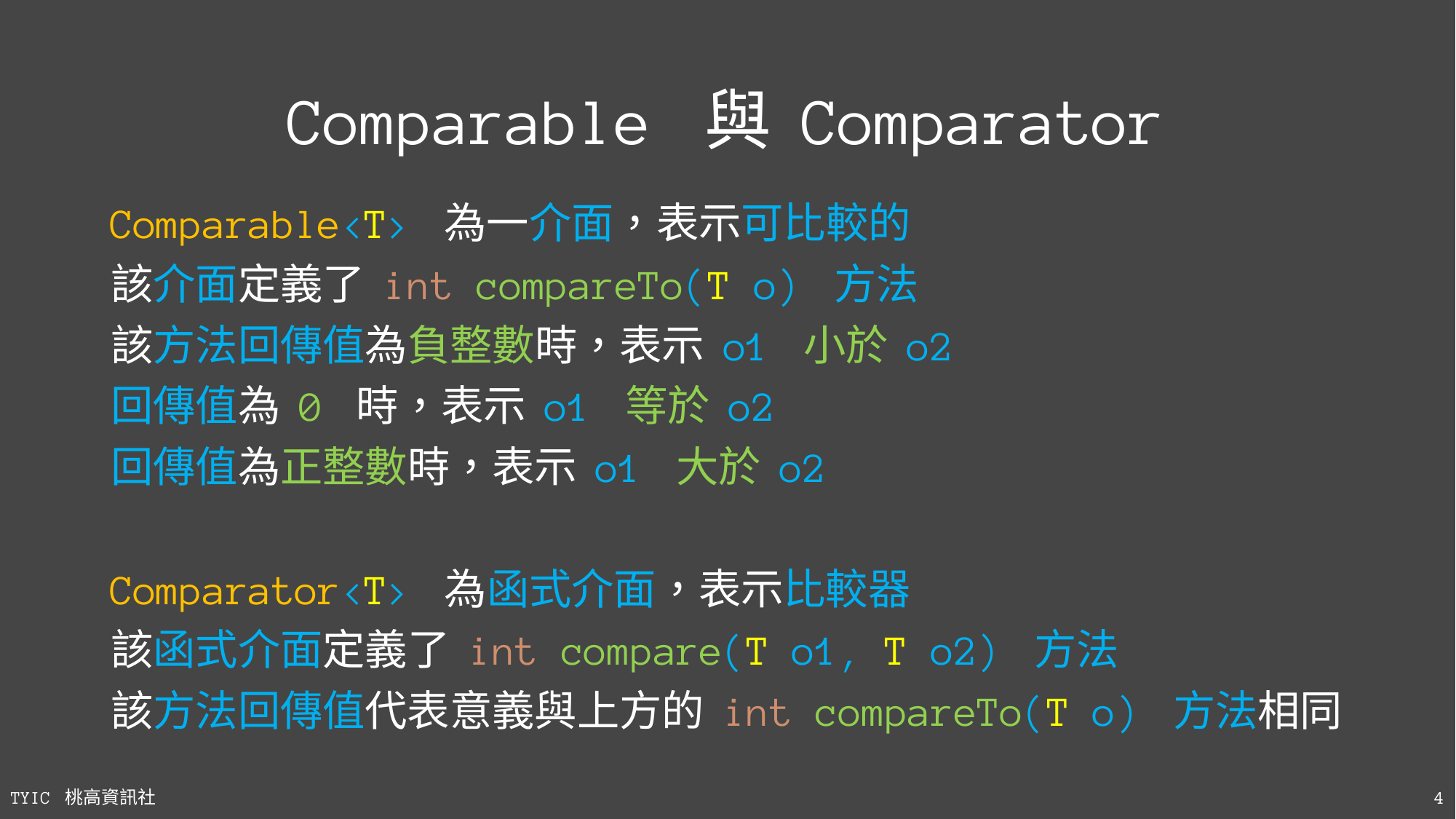

# Comparable 與 Comparator
Comparable<T> 為一介面，表示可比較的
該介面定義了 int compareTo(T o) 方法
該方法回傳值為負整數時，表示 o1 小於 o2
回傳值為 0 時，表示 o1 等於 o2
回傳值為正整數時，表示 o1 大於 o2

Comparator<T> 為函式介面，表示比較器
該函式介面定義了 int compare(T o1, T o2) 方法
該方法回傳值代表意義與上方的 int compareTo(T o) 方法相同